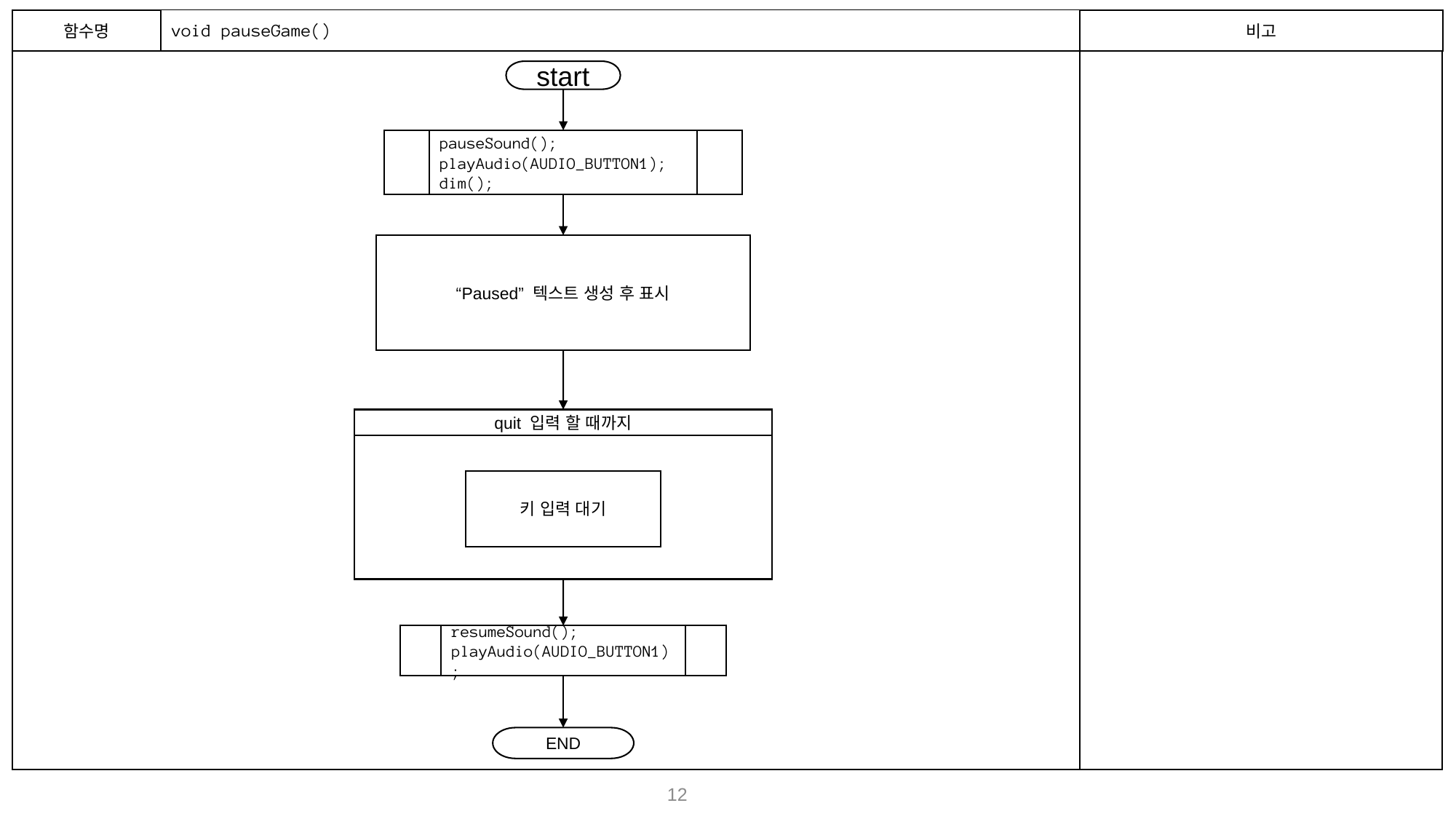

함수명
# void pauseGame()
비고

start
pauseSound();
playAudio(AUDIO_BUTTON1);
dim();
“Paused” 텍스트 생성 후 표시
quit 입력 할 때까지

키 입력 대기
resumeSound();
playAudio(AUDIO_BUTTON1);
END
12